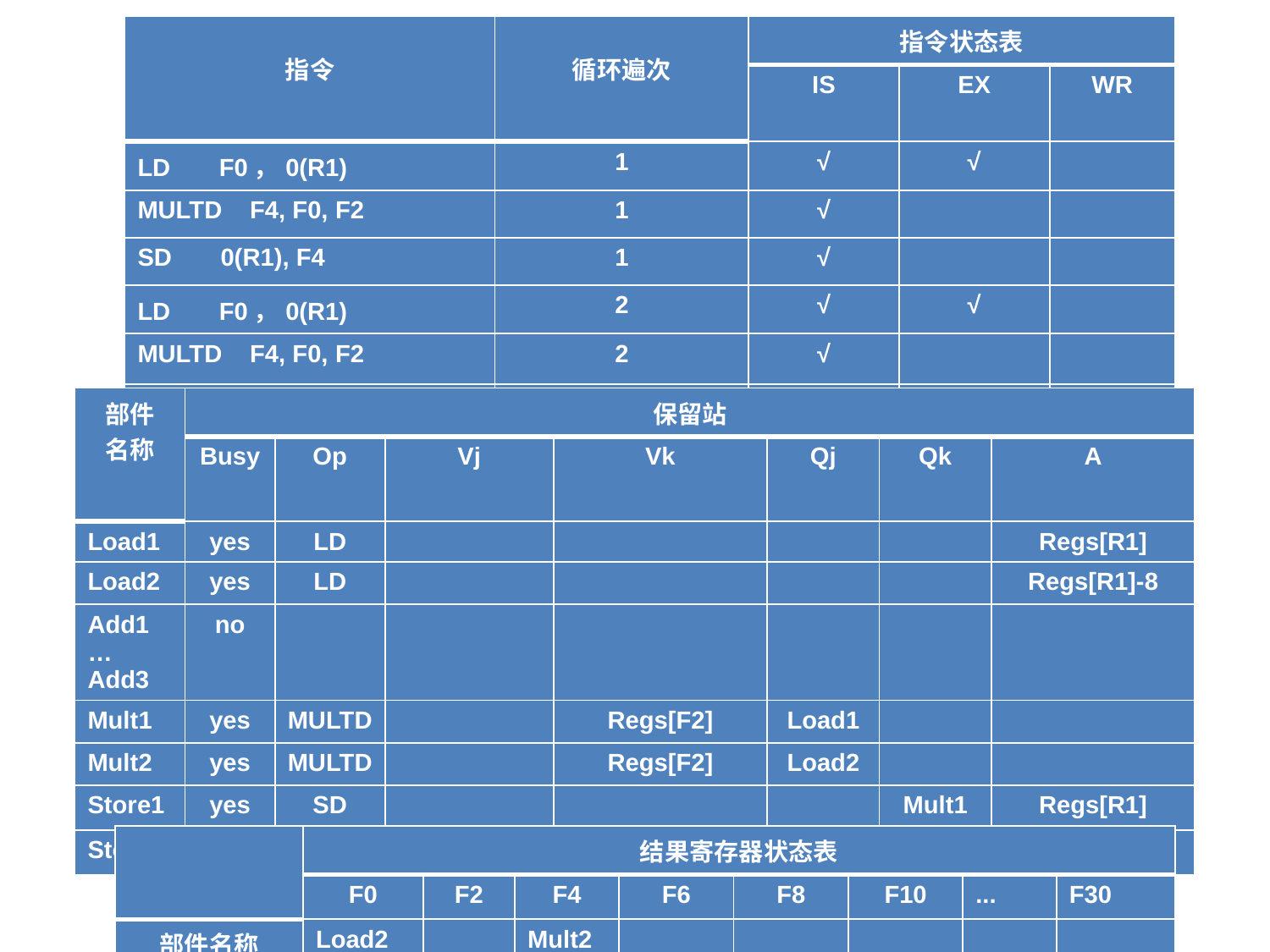

| 指令 | 循环遍次 | 指令状态表 |  |  |
| --- | --- | --- | --- | --- |
|  |  | IS | EX | WR |
| LD F0，0(R1) | 1 | √ | √ |  |
| MULTD F4, F0, F2 | 1 | √ |  |  |
| SD 0(R1), F4 | 1 | √ |  |  |
| LD F0，0(R1) | 2 | √ | √ |  |
| MULTD F4, F0, F2 | 2 | √ |  |  |
| SD 0(R1), F4 | 2 | √ |  |  |
| 部件 名称 | 保留站 |  |  |  |  |  |  |
| --- | --- | --- | --- | --- | --- | --- | --- |
|  | Busy | Op | Vj | Vk | Qj | Qk | A |
| Load1 | yes | LD |  |  |  |  | Regs[R1] |
| Load2 | yes | LD |  |  |  |  | Regs[R1]-8 |
| Add1…Add3 | no |  |  |  |  |  |  |
| Mult1 | yes | MULTD |  | Regs[F2] | Load1 |  |  |
| Mult2 | yes | MULTD |  | Regs[F2] | Load2 |  |  |
| Store1 | yes | SD |  |  |  | Mult1 | Regs[R1] |
| Store2 | yes | SD |  |  |  | Mult2 | Regs[R1]-8 |
|  | 结果寄存器状态表 |  |  |  |  |  |  |  |
| --- | --- | --- | --- | --- | --- | --- | --- | --- |
|  | F0 | F2 | F4 | F6 | F8 | F10 | ... | F30 |
| 部件名称 | Load2 |  | Mult2 |  |  |  |  |  |